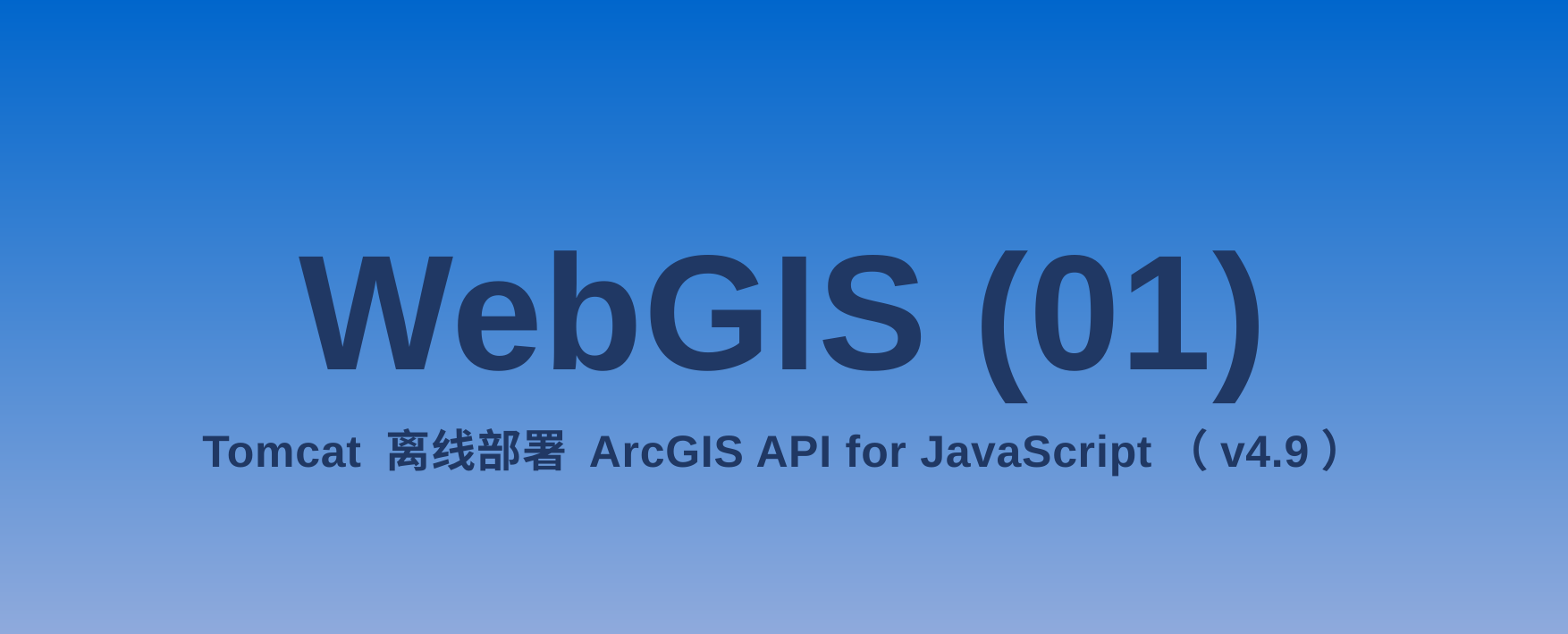

# WebGIS (01)
Tomcat 离线部署 ArcGIS API for JavaScript（v4.9）